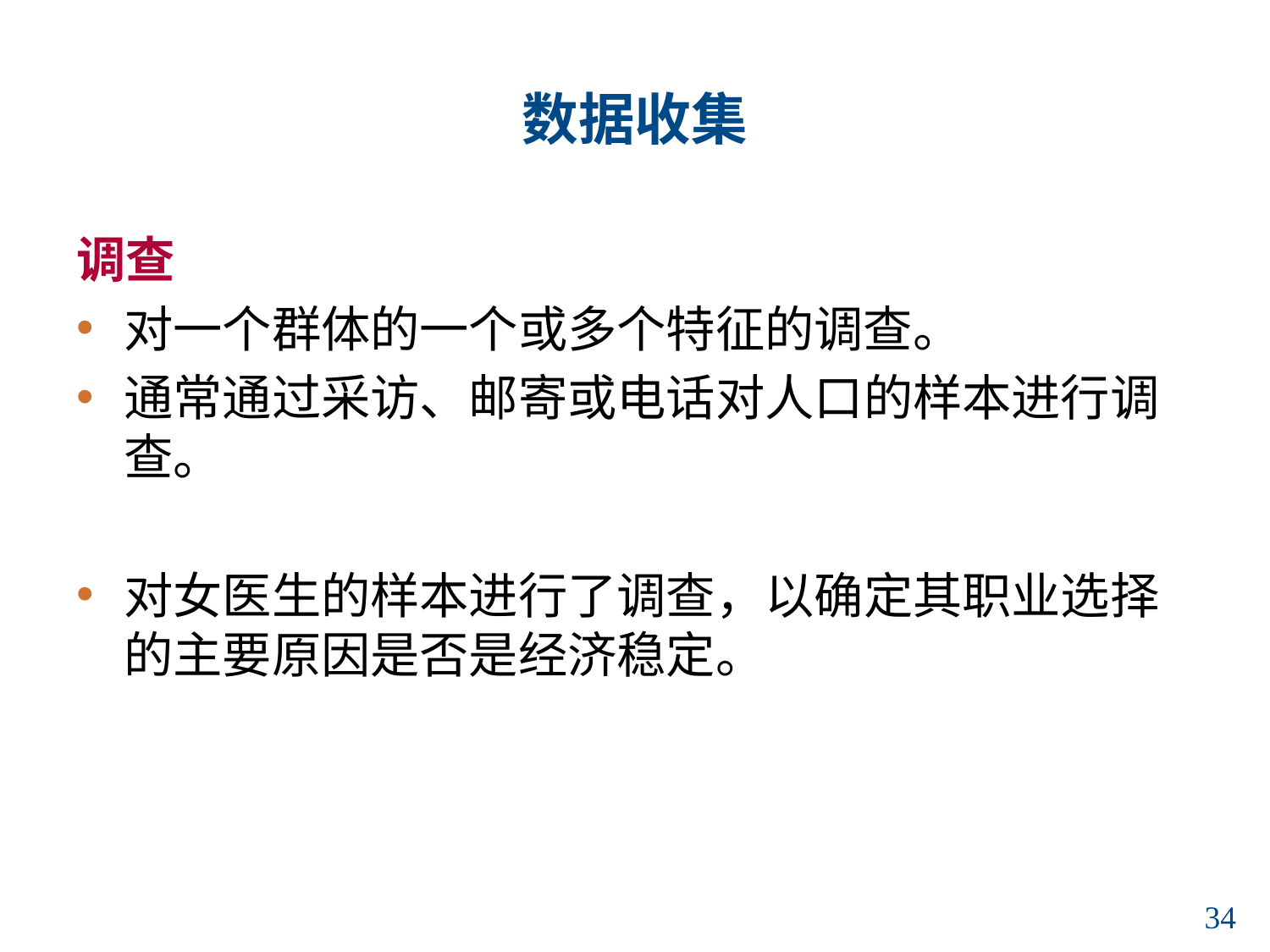

# 数据收集
调查
对一个群体的一个或多个特征的调查。
通常通过采访、邮寄或电话对人口的样本进行调查。

对女医生的样本进行了调查，以确定其职业选择的主要原因是否是经济稳定。
34